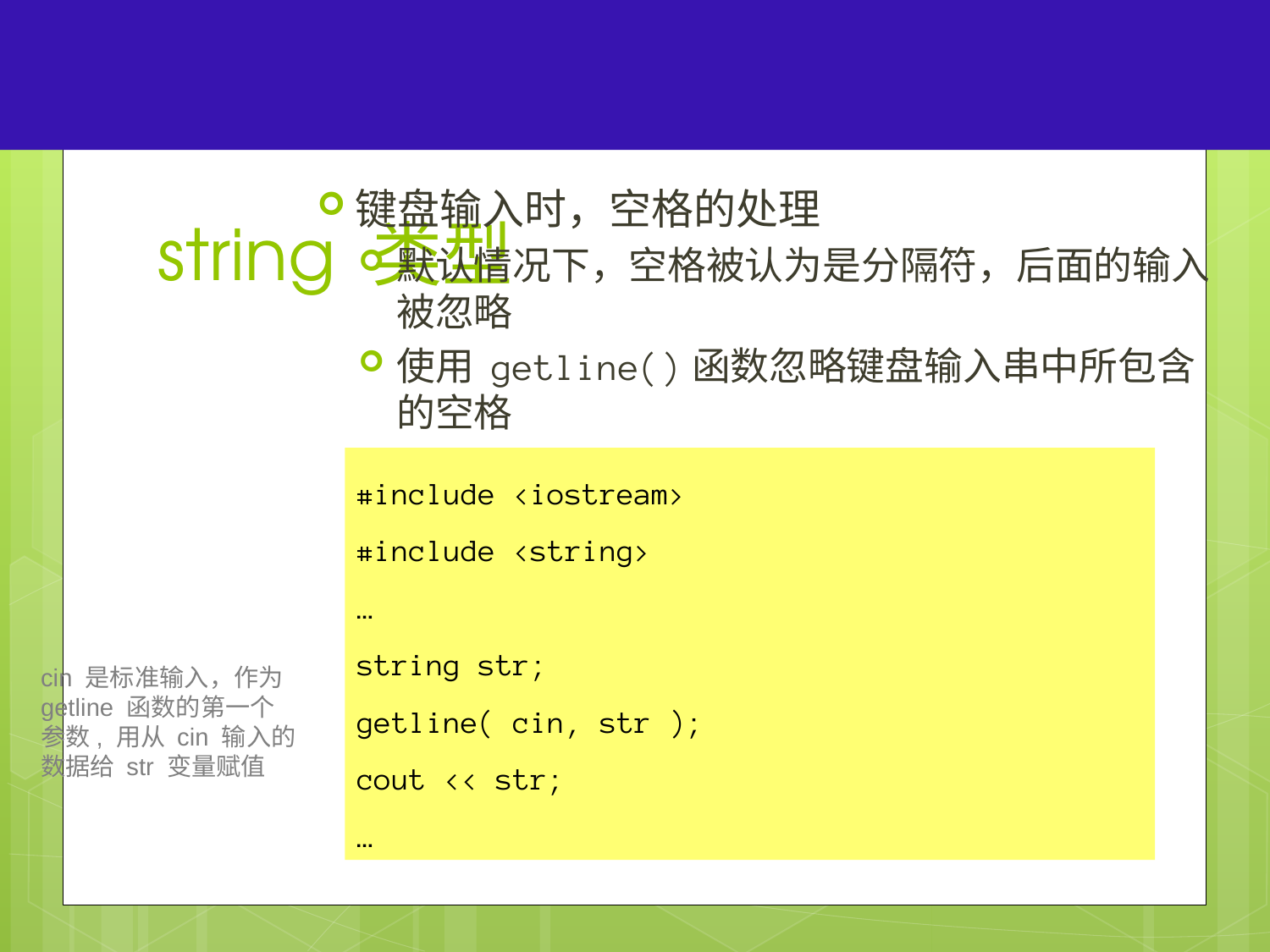

29
# string 类型
键盘输入时，空格的处理
默认情况下，空格被认为是分隔符，后面的输入被忽略
使用 getline()函数忽略键盘输入串中所包含的空格
#include <iostream>
#include <string>
…
string str;
getline( cin, str );
cout << str;
…
cin 是标准输入，作为
getline 函数的第一个
参数, 用从 cin 输入的
数据给 str 变量赋值